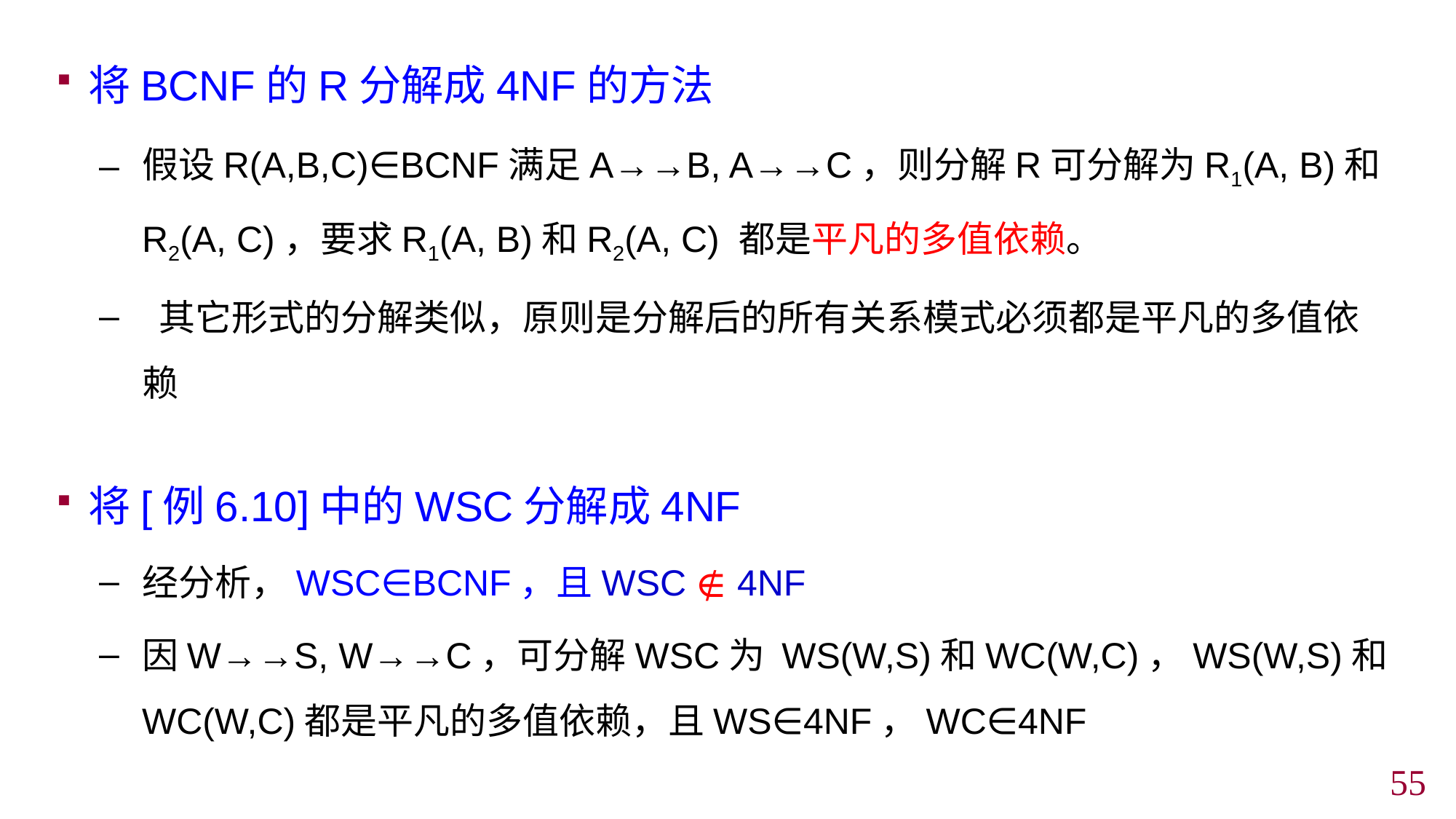

将BCNF的R分解成4NF的方法
假设R(A,B,C)∈BCNF满足A→→B, A→→C，则分解R可分解为R1(A, B)和R2(A, C)，要求R1(A, B)和R2(A, C) 都是平凡的多值依赖。
 其它形式的分解类似，原则是分解后的所有关系模式必须都是平凡的多值依赖

将[例6.10]中的WSC分解成4NF
经分析，WSC∈BCNF，且WSC ∉ 4NF
因W→→S, W→→C，可分解WSC为 WS(W,S)和WC(W,C)，WS(W,S)和WC(W,C)都是平凡的多值依赖，且WS∈4NF，WC∈4NF
55